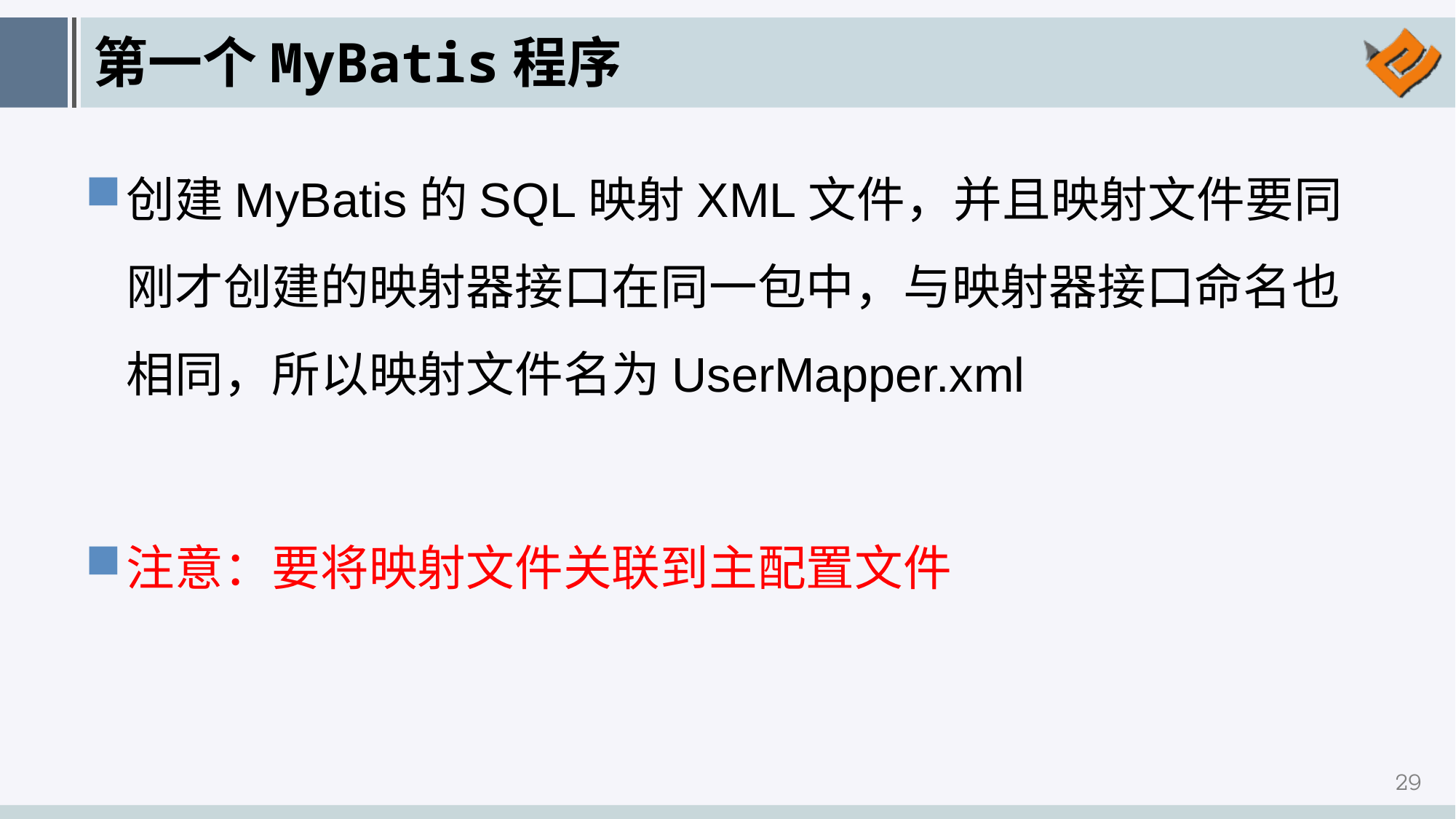

# 第一个MyBatis程序
创建MyBatis的SQL映射XML文件，并且映射文件要同刚才创建的映射器接口在同一包中，与映射器接口命名也相同，所以映射文件名为UserMapper.xml

注意：要将映射文件关联到主配置文件